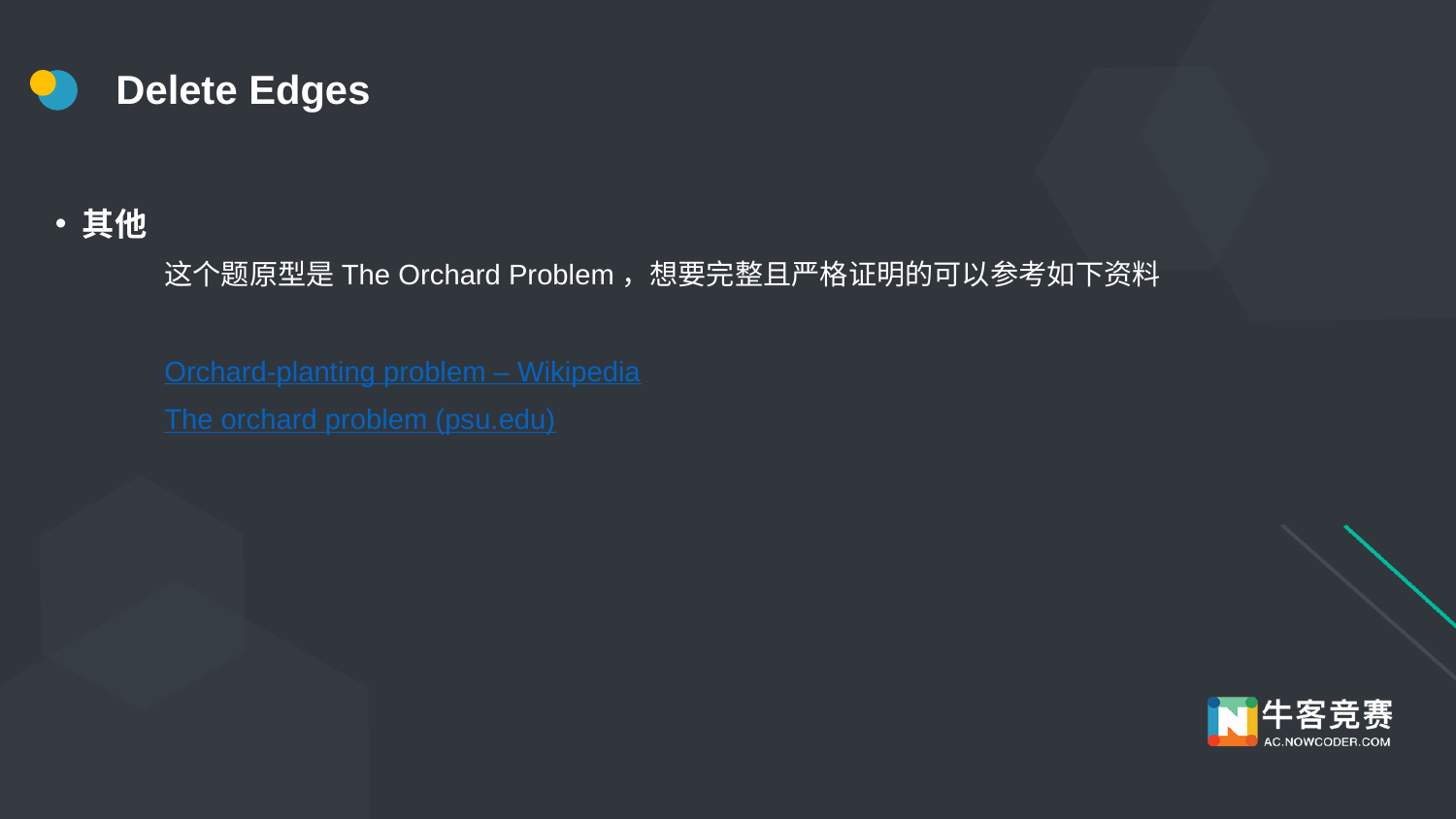

# Delete Edges
其他
这个题原型是The Orchard Problem，想要完整且严格证明的可以参考如下资料

Orchard-planting problem – Wikipedia
The orchard problem (psu.edu)